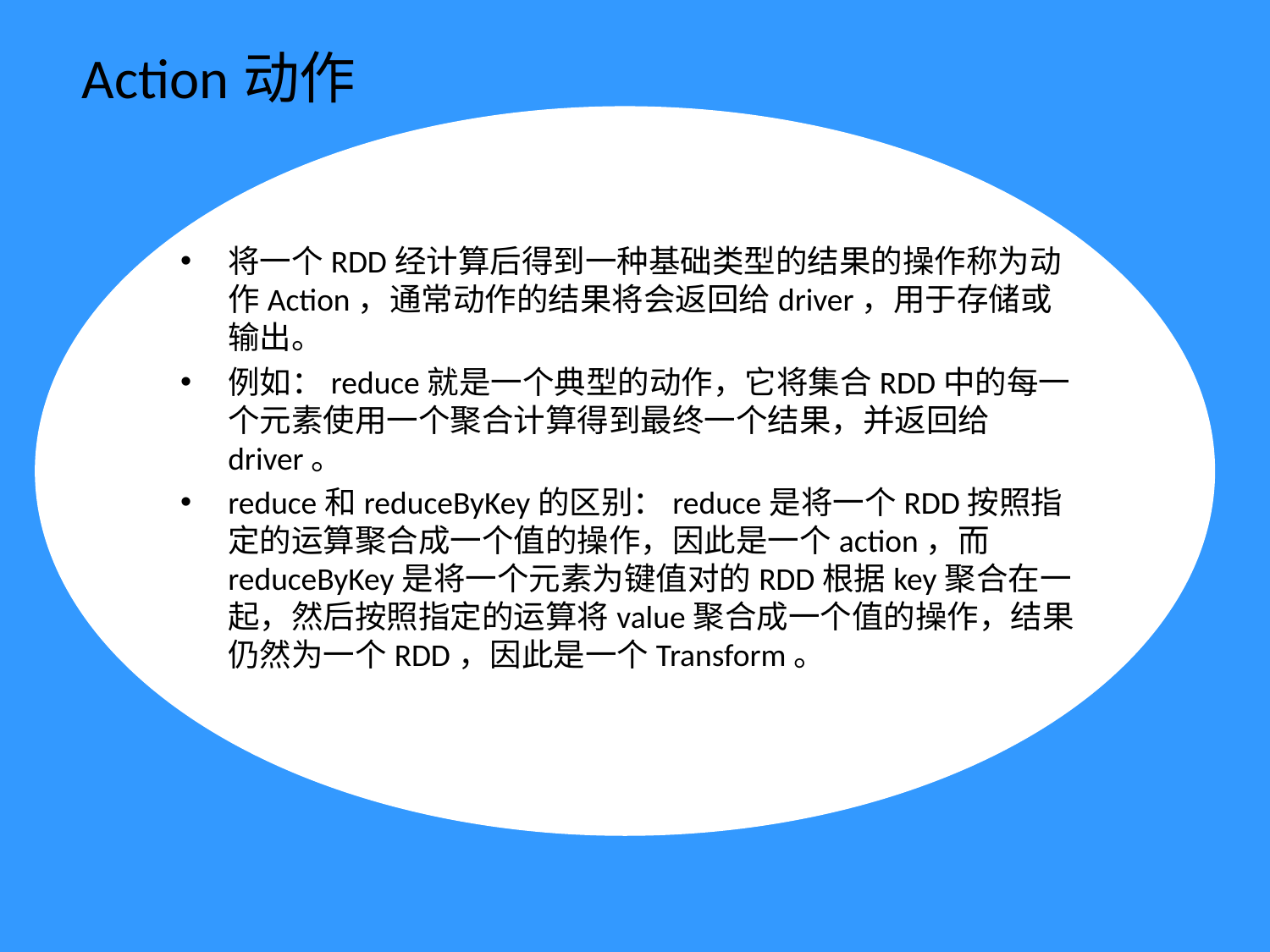

# Action动作
将一个RDD经计算后得到一种基础类型的结果的操作称为动作Action，通常动作的结果将会返回给driver，用于存储或输出。
例如：reduce就是一个典型的动作，它将集合RDD中的每一个元素使用一个聚合计算得到最终一个结果，并返回给driver。
reduce和reduceByKey的区别：reduce是将一个RDD按照指定的运算聚合成一个值的操作，因此是一个action，而reduceByKey是将一个元素为键值对的RDD根据key聚合在一起，然后按照指定的运算将value聚合成一个值的操作，结果仍然为一个RDD，因此是一个Transform。